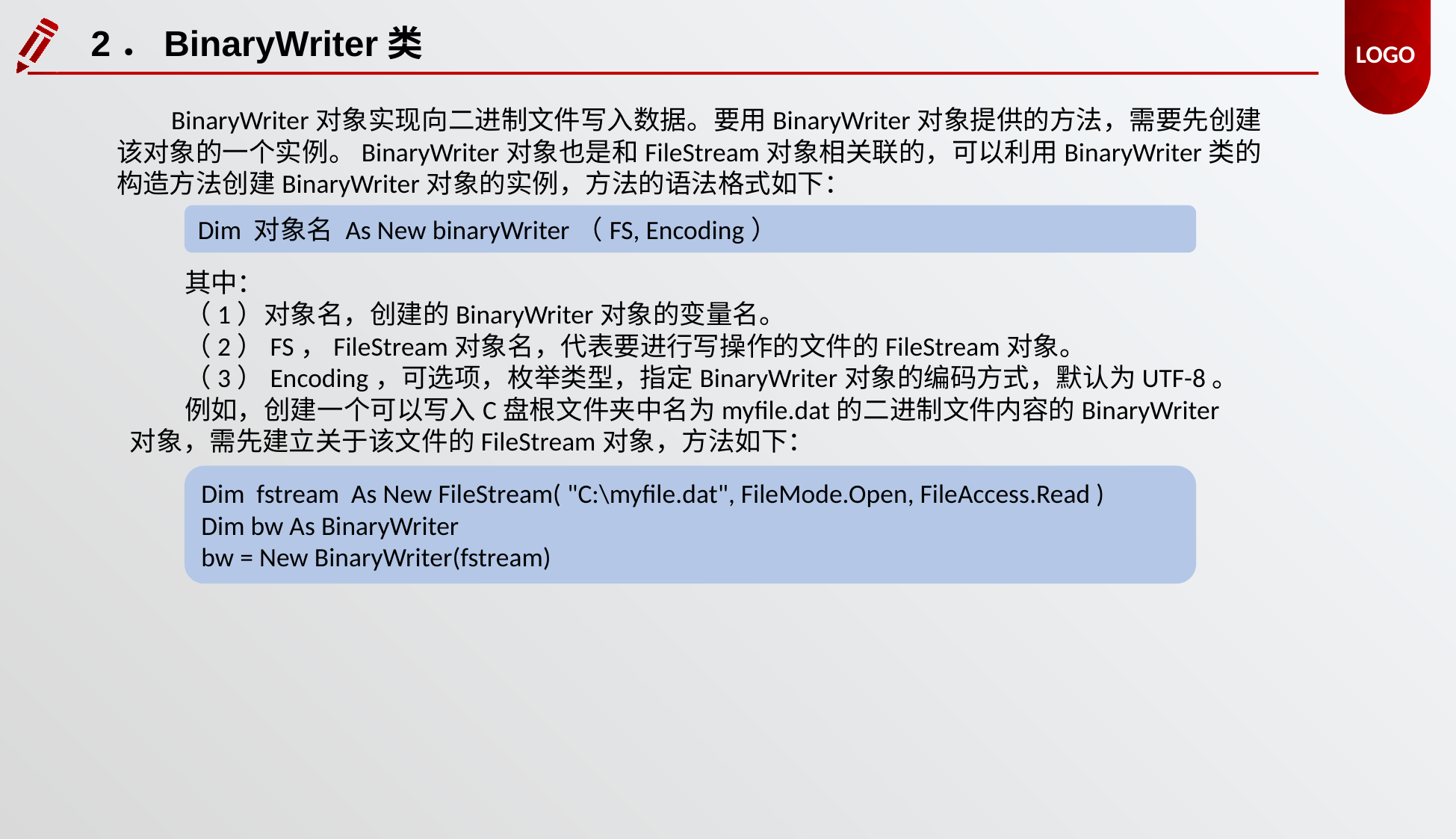

2．BinaryWriter类
BinaryWriter对象实现向二进制文件写入数据。要用BinaryWriter对象提供的方法，需要先创建该对象的一个实例。BinaryWriter对象也是和FileStream对象相关联的，可以利用BinaryWriter类的构造方法创建BinaryWriter对象的实例，方法的语法格式如下：
Dim 对象名 As New binaryWriter（FS, Encoding）
其中：
（1）对象名，创建的BinaryWriter对象的变量名。
（2）FS，FileStream对象名，代表要进行写操作的文件的FileStream对象。
（3）Encoding，可选项，枚举类型，指定BinaryWriter对象的编码方式，默认为UTF-8。
例如，创建一个可以写入C盘根文件夹中名为myfile.dat的二进制文件内容的BinaryWriter对象，需先建立关于该文件的FileStream对象，方法如下：
Dim  fstream  As New FileStream( "C:\myfile.dat", FileMode.Open, FileAccess.Read )
Dim bw As BinaryWriter
bw = New BinaryWriter(fstream)